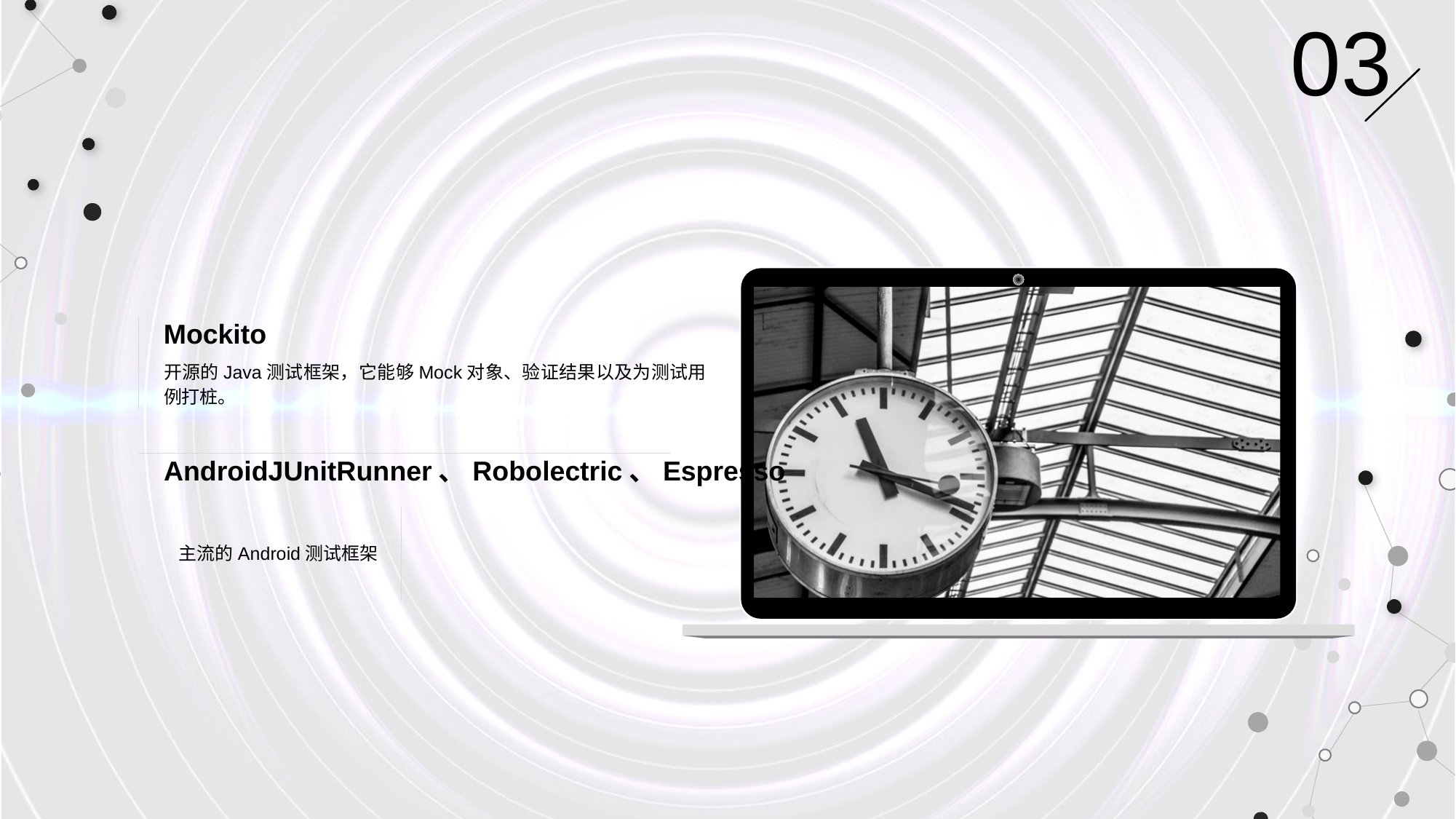

03

Mockito
开源的Java测试框架，它能够Mock对象、验证结果以及为测试用例打桩。

AndroidJUnitRunner、Robolectric、Espresso
主流的Android测试框架